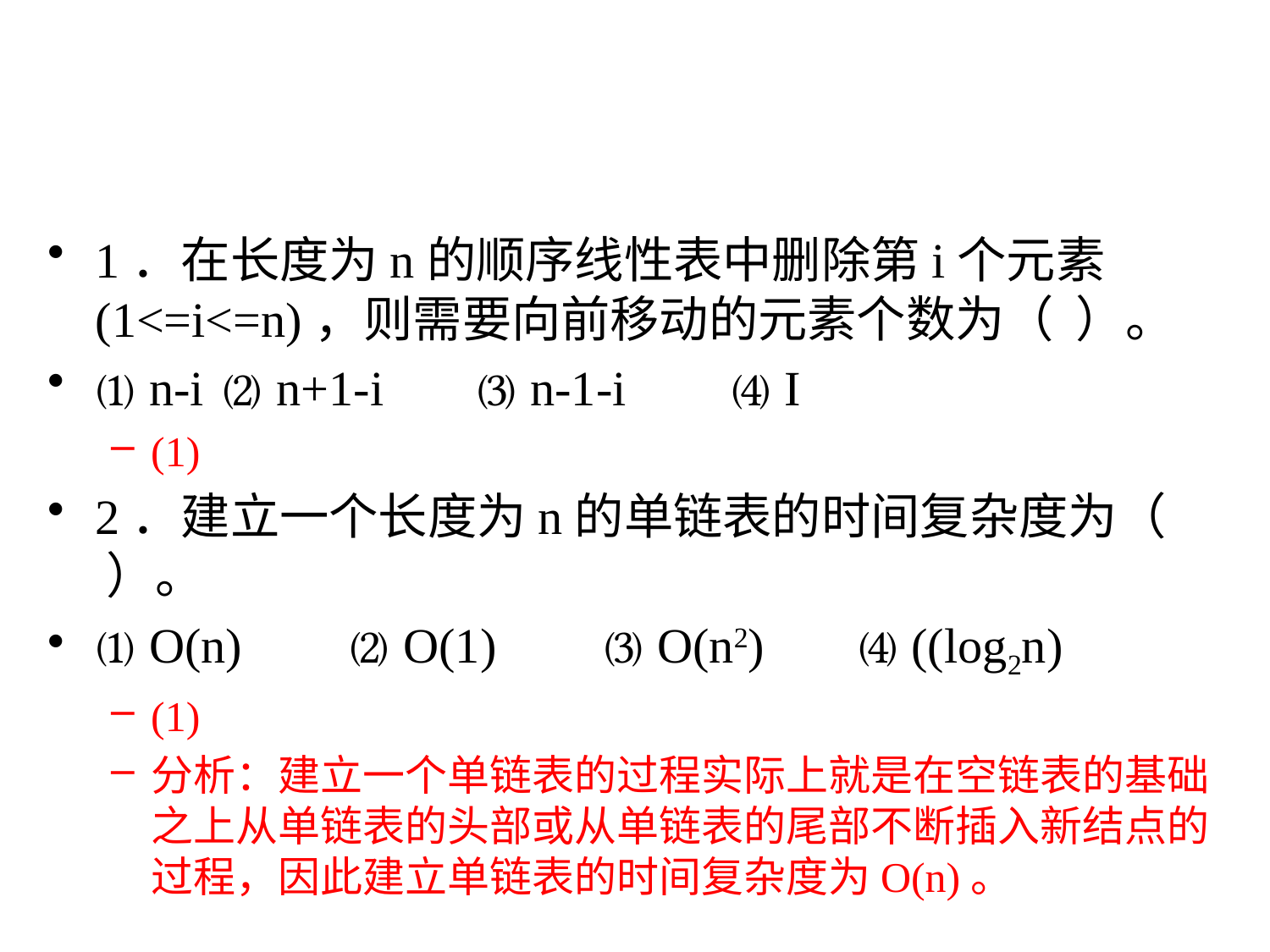

#
1．在长度为n的顺序线性表中删除第i个元素(1<=i<=n)，则需要向前移动的元素个数为（  ）。
⑴ n-i	⑵ n+1-i	⑶ n-1-i	⑷ I
(1)
2．建立一个长度为n的单链表的时间复杂度为（  ）。
⑴ O(n)	⑵ O(1)	⑶ O(n2)	⑷ ((log2n)
(1)
分析：建立一个单链表的过程实际上就是在空链表的基础之上从单链表的头部或从单链表的尾部不断插入新结点的过程，因此建立单链表的时间复杂度为O(n)。